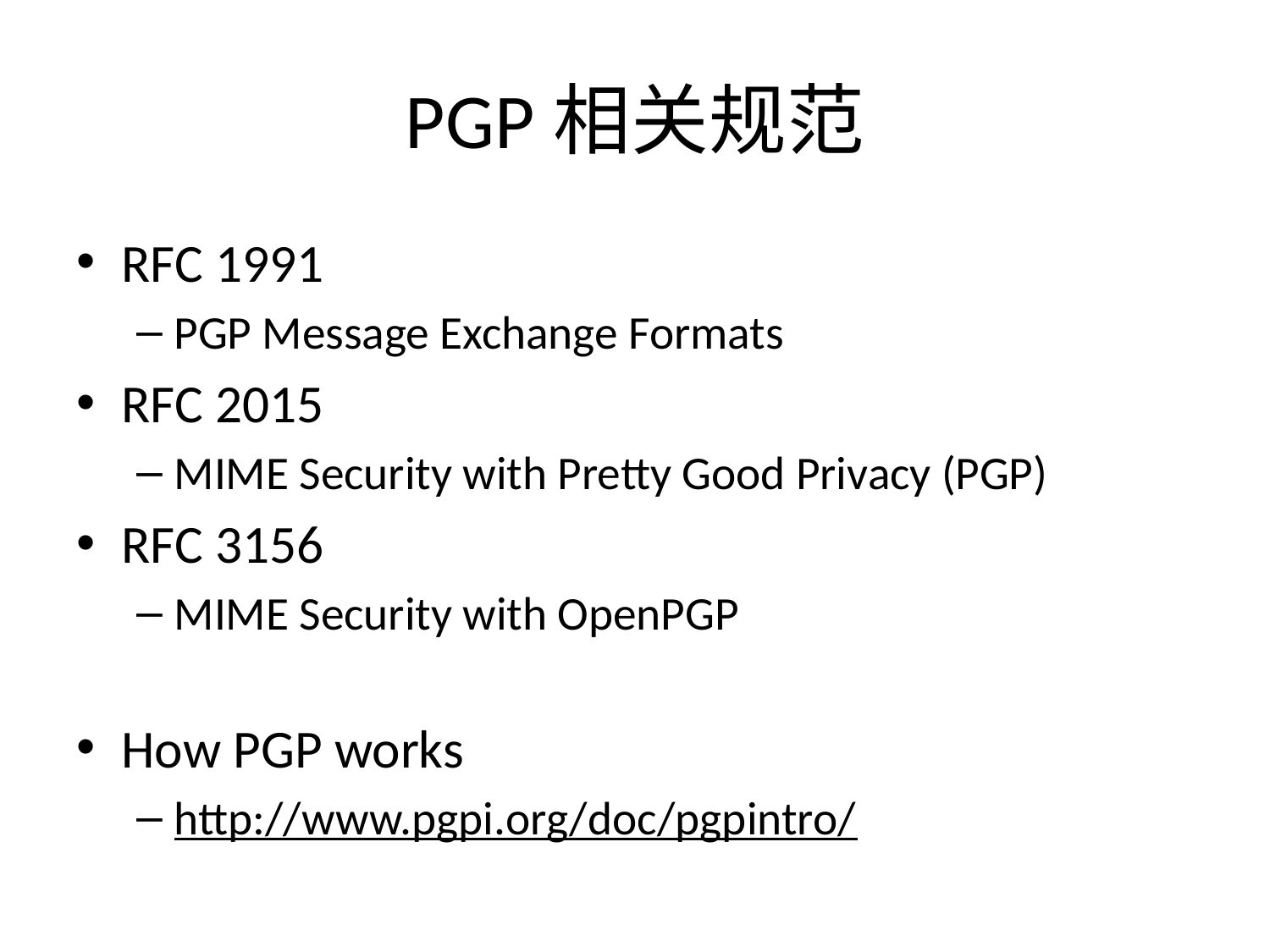

# PGP相关规范
RFC 1991
PGP Message Exchange Formats
RFC 2015
MIME Security with Pretty Good Privacy (PGP)
RFC 3156
MIME Security with OpenPGP

How PGP works
http://www.pgpi.org/doc/pgpintro/